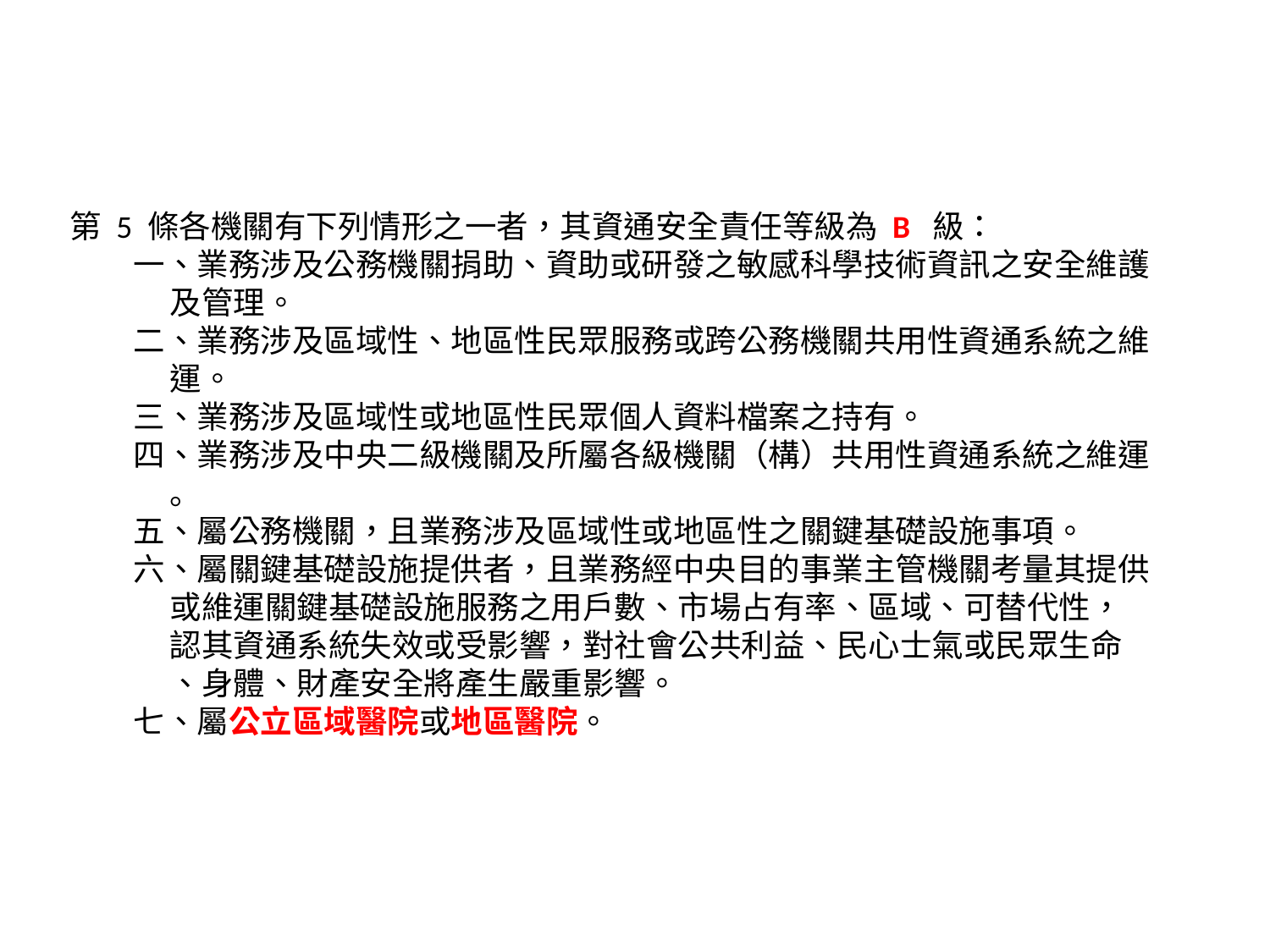

第 5 條各機關有下列情形之一者，其資通安全責任等級為 B  級：
一、業務涉及公務機關捐助、資助或研發之敏感科學技術資訊之安全維護
    及管理。
二、業務涉及區域性、地區性民眾服務或跨公務機關共用性資通系統之維
    運。
三、業務涉及區域性或地區性民眾個人資料檔案之持有。
四、業務涉及中央二級機關及所屬各級機關（構）共用性資通系統之維運
    。
五、屬公務機關，且業務涉及區域性或地區性之關鍵基礎設施事項。
六、屬關鍵基礎設施提供者，且業務經中央目的事業主管機關考量其提供
    或維運關鍵基礎設施服務之用戶數、市場占有率、區域、可替代性，
    認其資通系統失效或受影響，對社會公共利益、民心士氣或民眾生命
    、身體、財產安全將產生嚴重影響。
七、屬公立區域醫院或地區醫院。